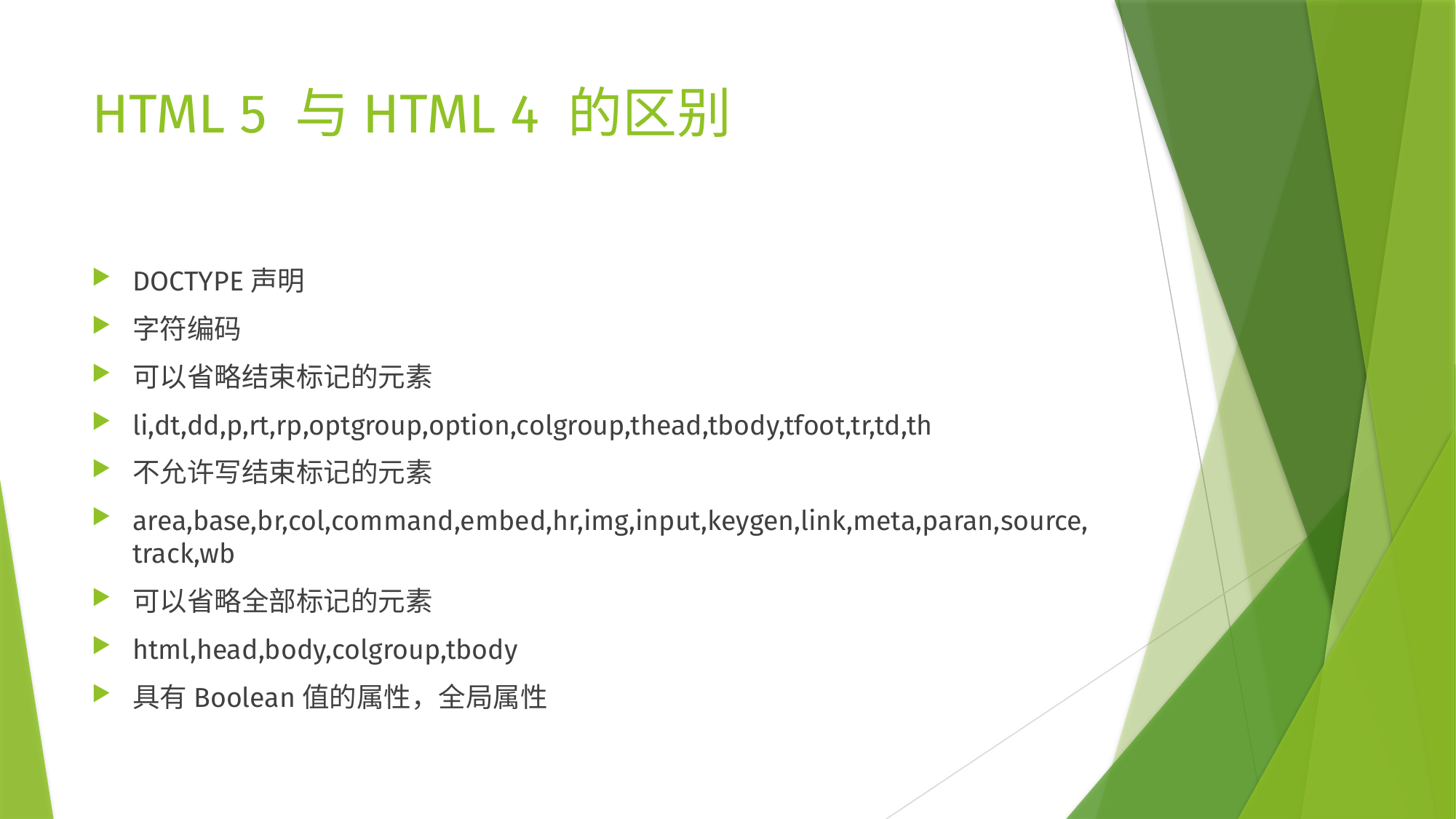

# HTML 5 与HTML 4 的区别
DOCTYPE声明
字符编码
可以省略结束标记的元素
li,dt,dd,p,rt,rp,optgroup,option,colgroup,thead,tbody,tfoot,tr,td,th
不允许写结束标记的元素
area,base,br,col,command,embed,hr,img,input,keygen,link,meta,paran,source,track,wb
可以省略全部标记的元素
html,head,body,colgroup,tbody
具有Boolean值的属性，全局属性